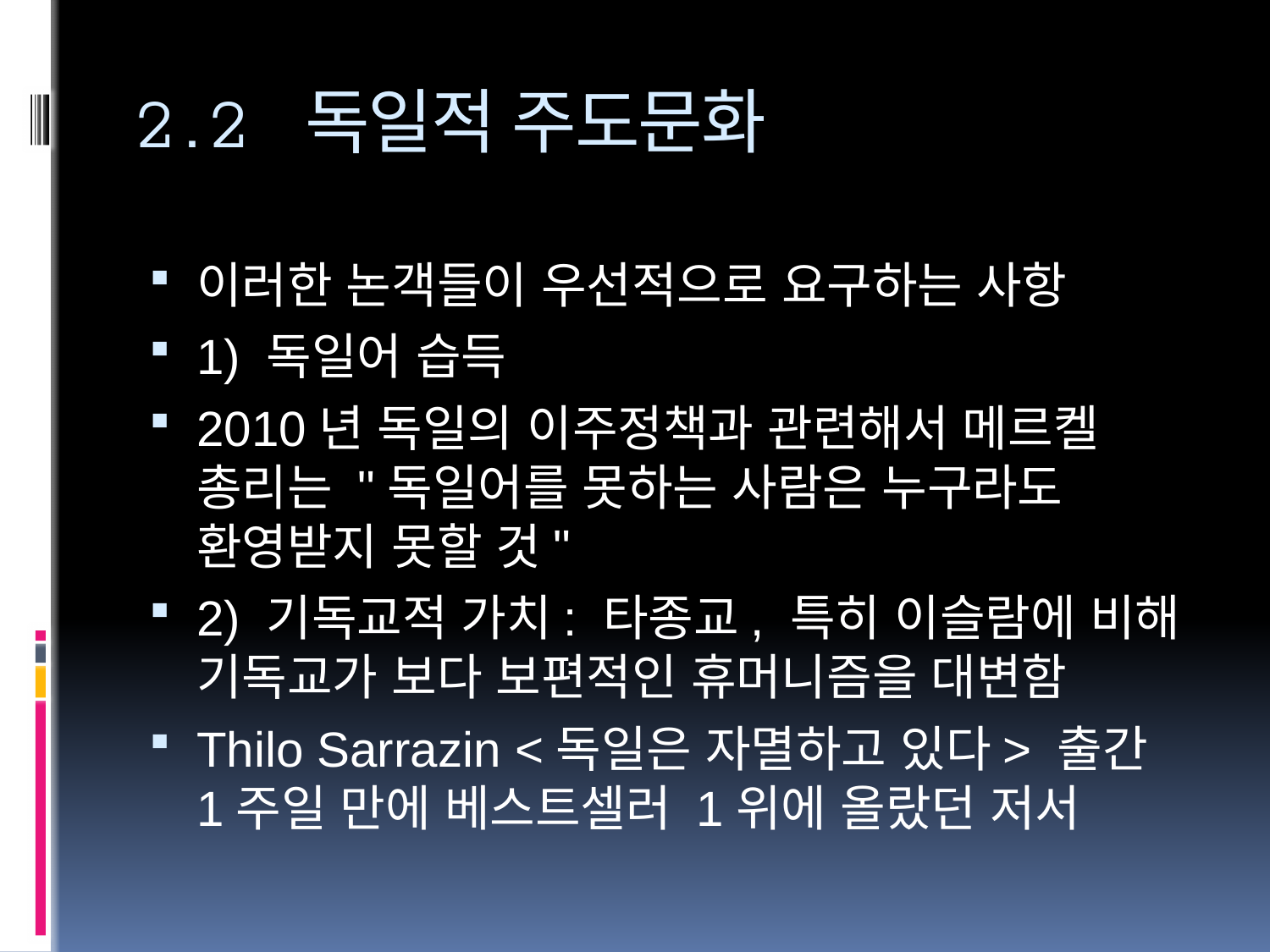

# 2.2 독일적 주도문화
이러한 논객들이 우선적으로 요구하는 사항
1) 독일어 습득
2010년 독일의 이주정책과 관련해서 메르켈 총리는 "독일어를 못하는 사람은 누구라도 환영받지 못할 것"
2) 기독교적 가치: 타종교, 특히 이슬람에 비해 기독교가 보다 보편적인 휴머니즘을 대변함
Thilo Sarrazin <독일은 자멸하고 있다> 출간 1주일 만에 베스트셀러 1위에 올랐던 저서